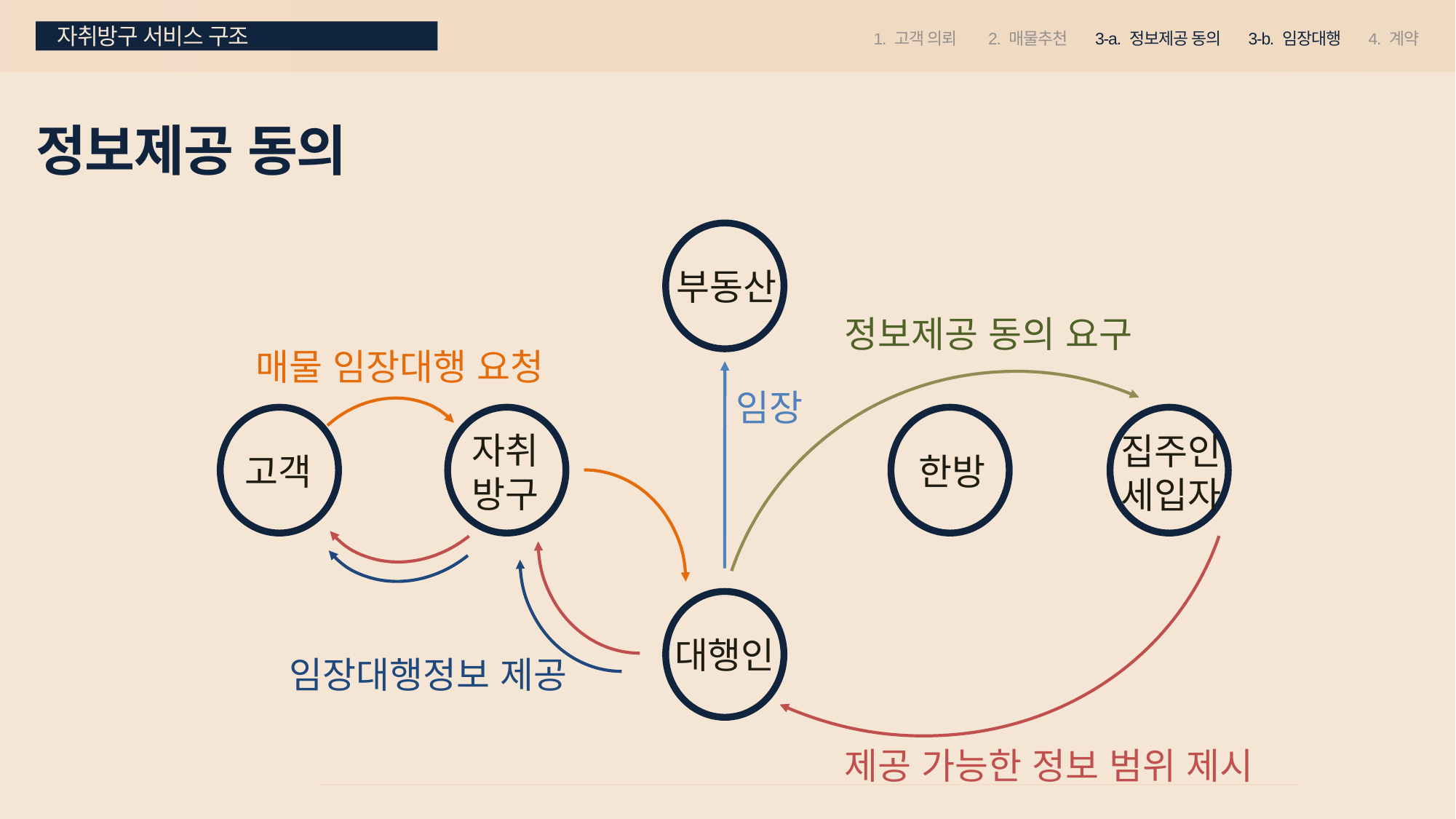

자취방구 서비스 구조

1. 고객 의뢰       2. 매물추천      3-a. 정보제공 동의      3-b. 임장대행      4. 계약
# 정보제공 동의

부동산
정보제공 동의 요구
매물 임장대행 요청

임장

자취
방구
집주인
세입자

고객
한방

대행인
임장대행정보 제공
제공 가능한 정보 범위 제시